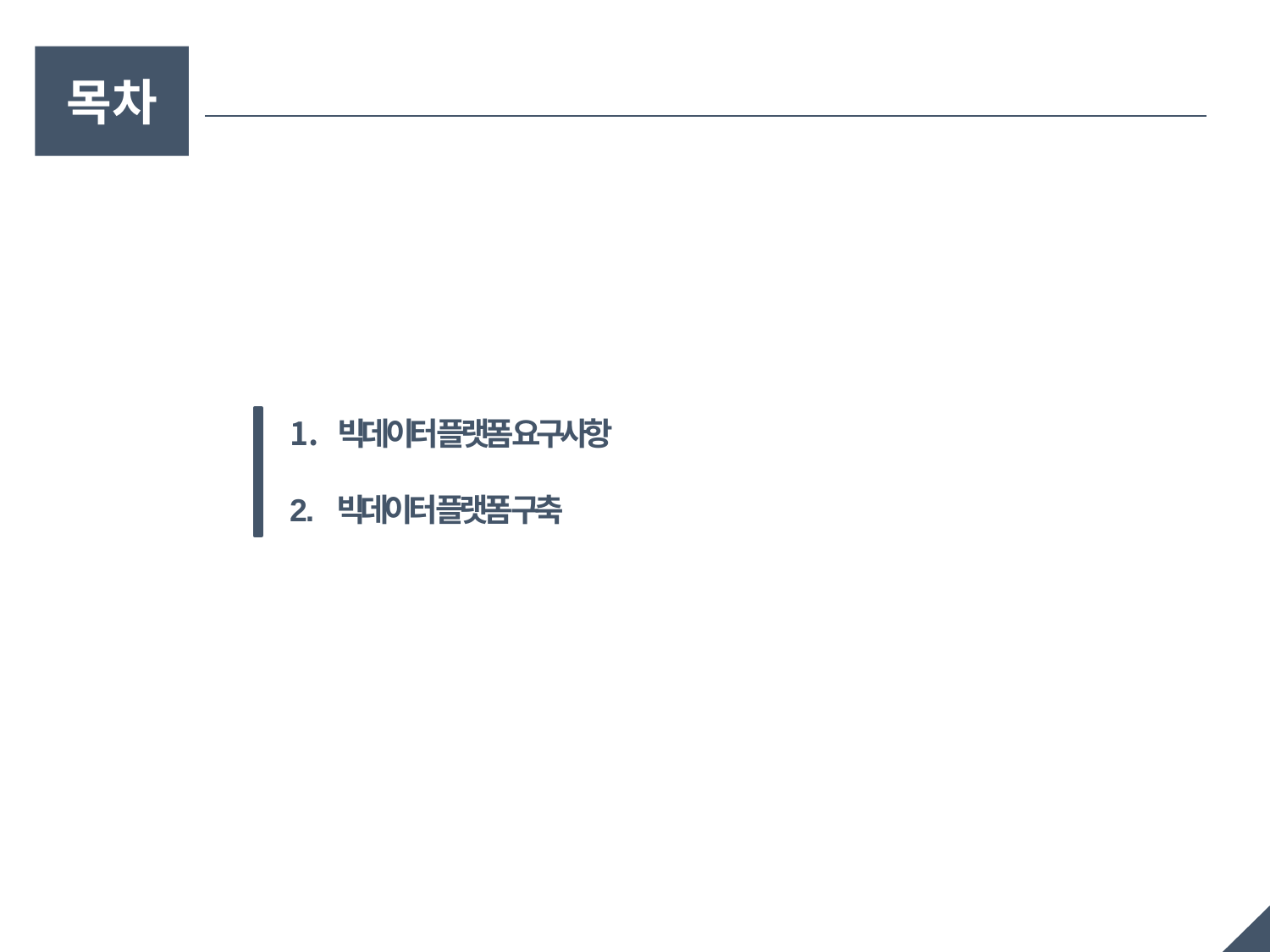

목차

빅데이터 플랫폼 요구사항

2 .    빅데이터 플랫폼 구축